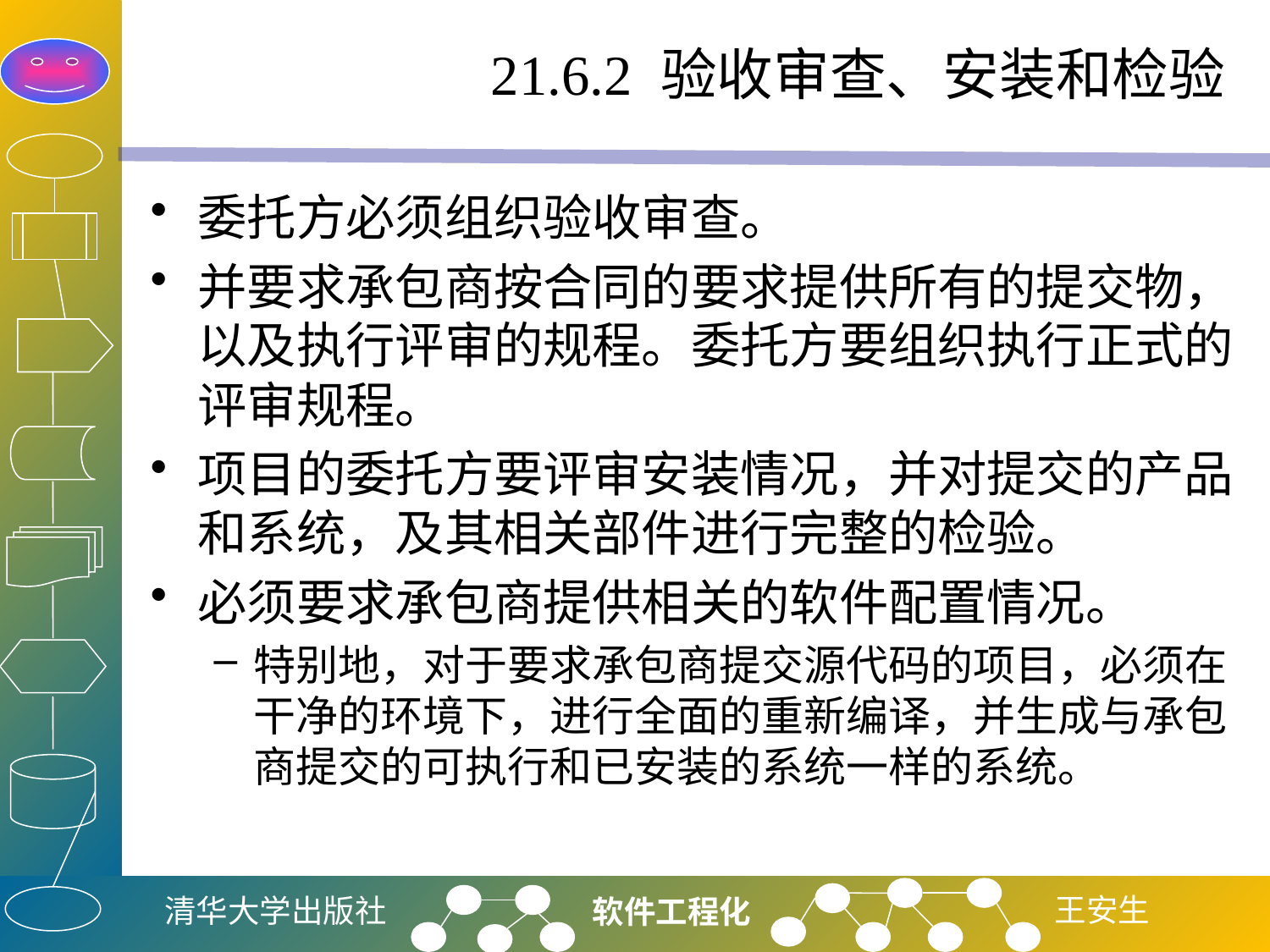

# 21.6.2 验收审查、安装和检验
委托方必须组织验收审查。
并要求承包商按合同的要求提供所有的提交物，以及执行评审的规程。委托方要组织执行正式的评审规程。
项目的委托方要评审安装情况，并对提交的产品和系统，及其相关部件进行完整的检验。
必须要求承包商提供相关的软件配置情况。
特别地，对于要求承包商提交源代码的项目，必须在干净的环境下，进行全面的重新编译，并生成与承包商提交的可执行和已安装的系统一样的系统。